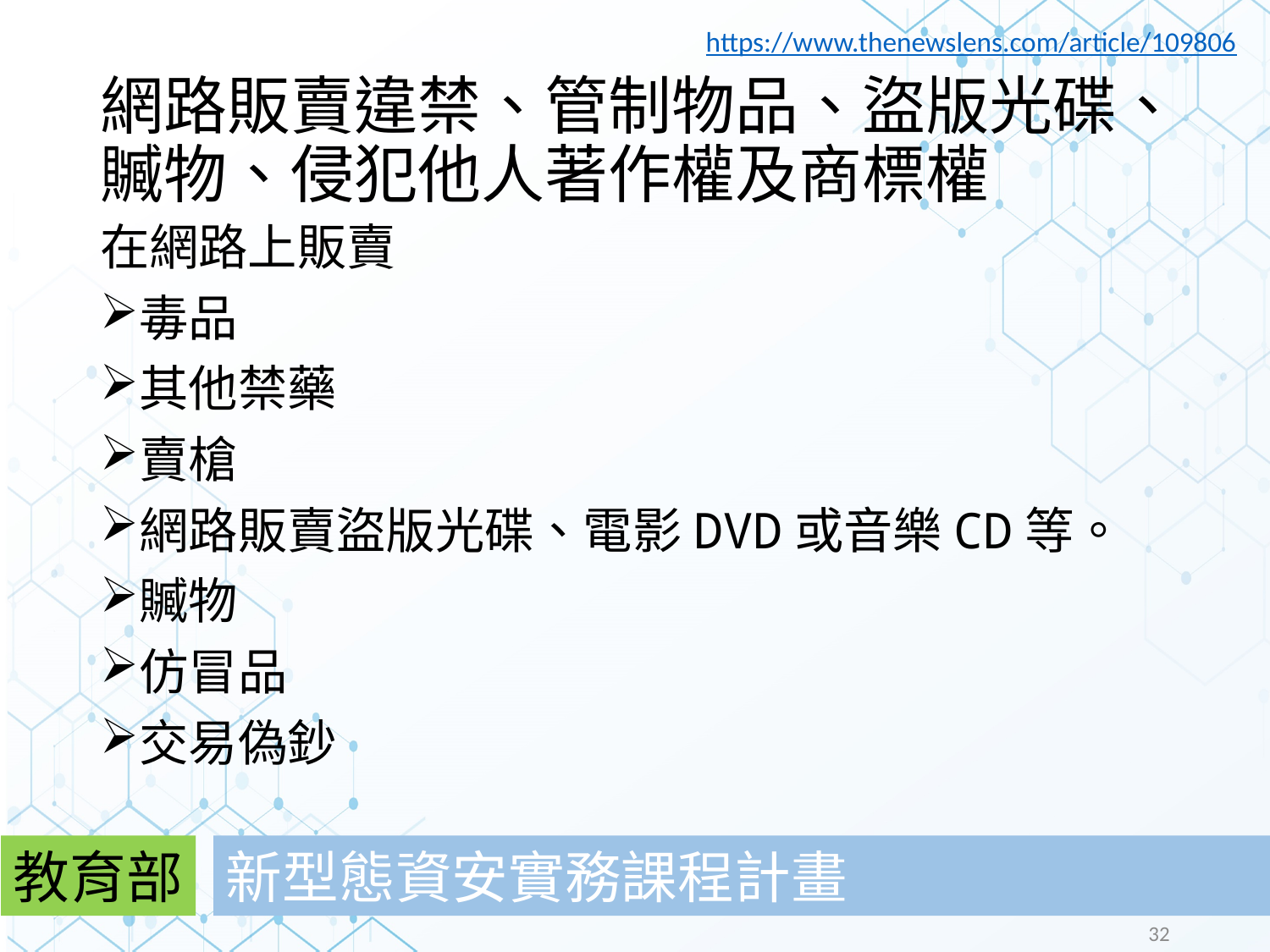

https://www.thenewslens.com/article/109806
# 網路販賣違禁、管制物品、盜版光碟、贓物、侵犯他人著作權及商標權
在網路上販賣
毒品
其他禁藥
賣槍
網路販賣盜版光碟、電影DVD或音樂CD等。
贓物
仿冒品
交易偽鈔
教育部
新型態資安實務課程計畫
32